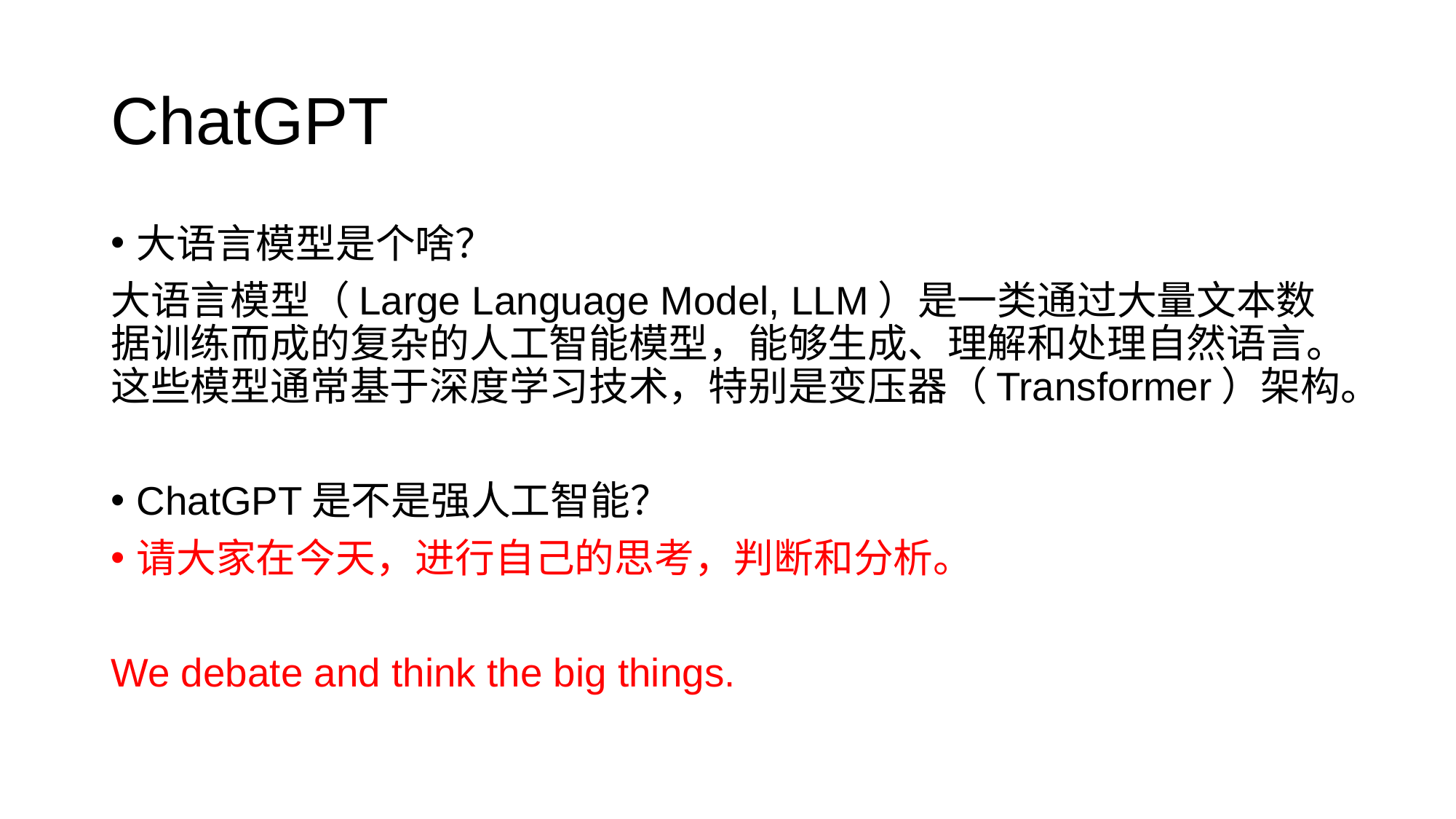

# ChatGPT
大语言模型是个啥？
大语言模型（Large Language Model, LLM）是一类通过大量文本数据训练而成的复杂的人工智能模型，能够生成、理解和处理自然语言。这些模型通常基于深度学习技术，特别是变压器（Transformer）架构。

ChatGPT是不是强人工智能？
请大家在今天，进行自己的思考，判断和分析。

We debate and think the big things.